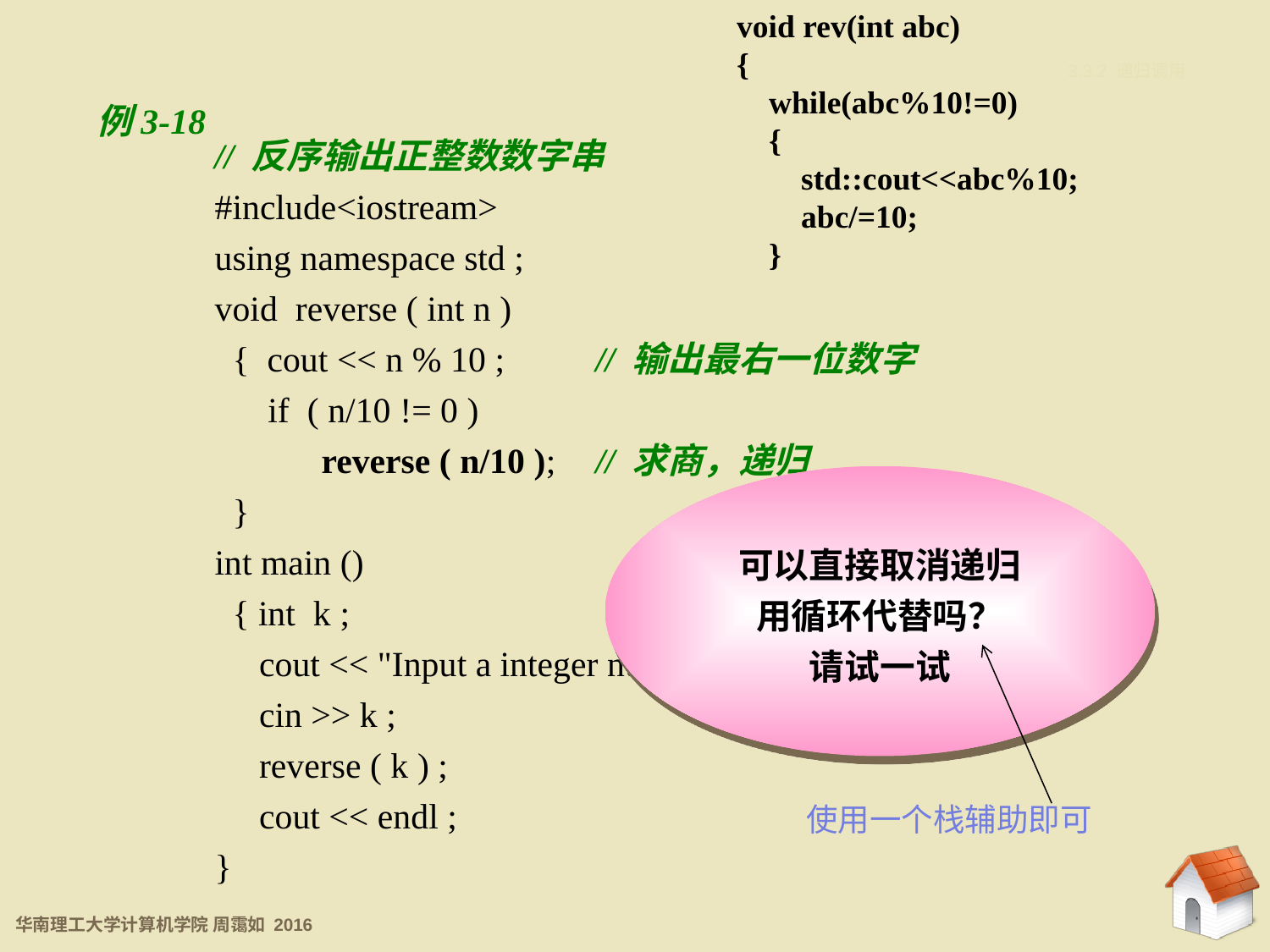

void rev(int abc)
{
    while(abc%10!=0)
    {
        std::cout<<abc%10;
        abc/=10;
    }

3.3.2 递归调用
例3-18
// 反序输出正整数数字串
#include<iostream>
using namespace std ;
void  reverse ( int n )
  {  cout << n % 10 ;	// 输出最右一位数字
      if  ( n/10 != 0 )
            reverse ( n/10 );	// 求商，递归
  }
int main ()
  { int  k ;
     cout << "Input a integer number( > 0 ) : "<< endl ;
     cin >> k ;
     reverse ( k ) ;
     cout << endl ;
}
可以直接取消递归
用循环代替吗？
请试一试
使用一个栈辅助即可